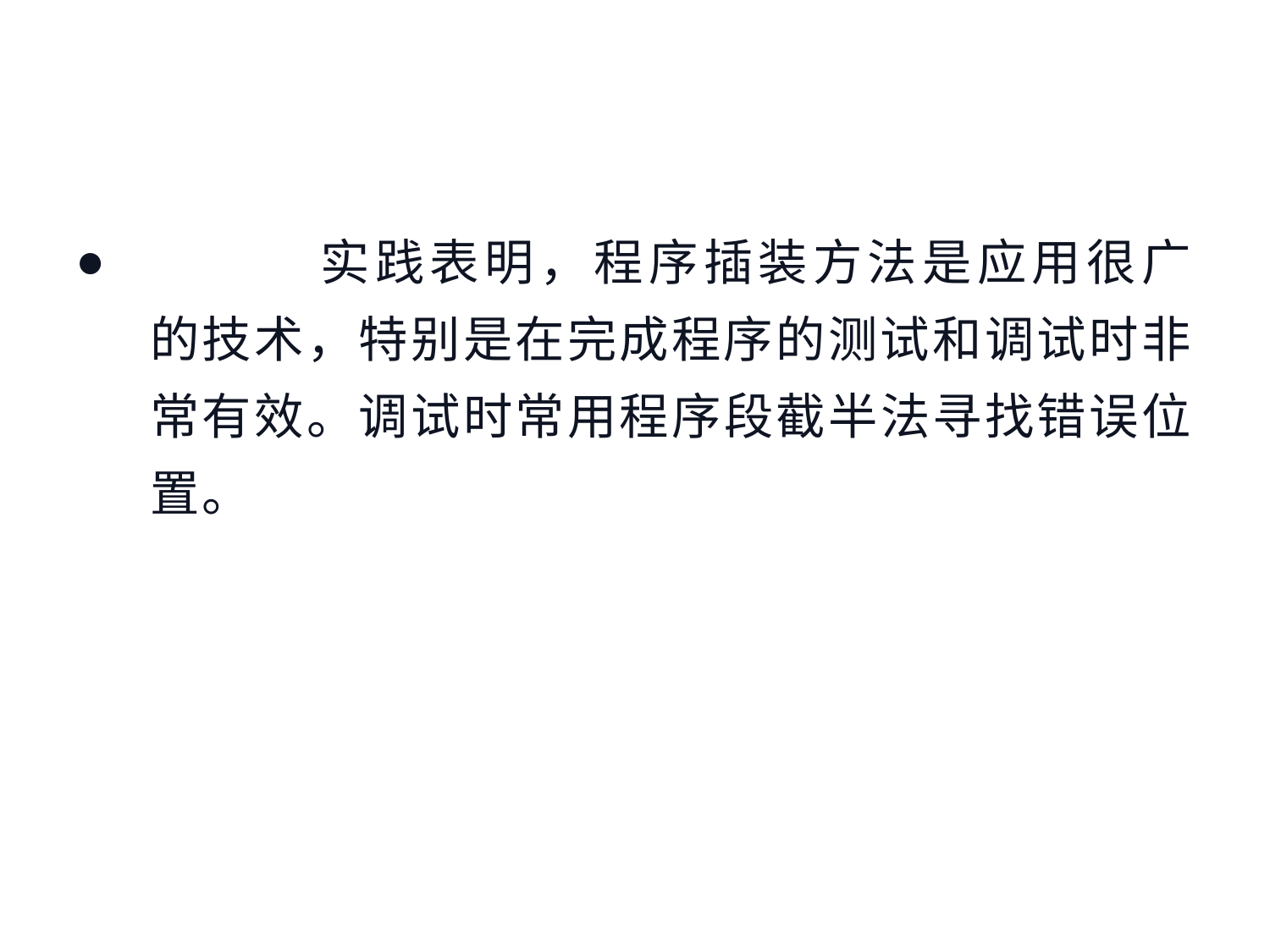

实践表明，程序插装方法是应用很广的技术，特别是在完成程序的测试和调试时非常有效。调试时常用程序段截半法寻找错误位置。